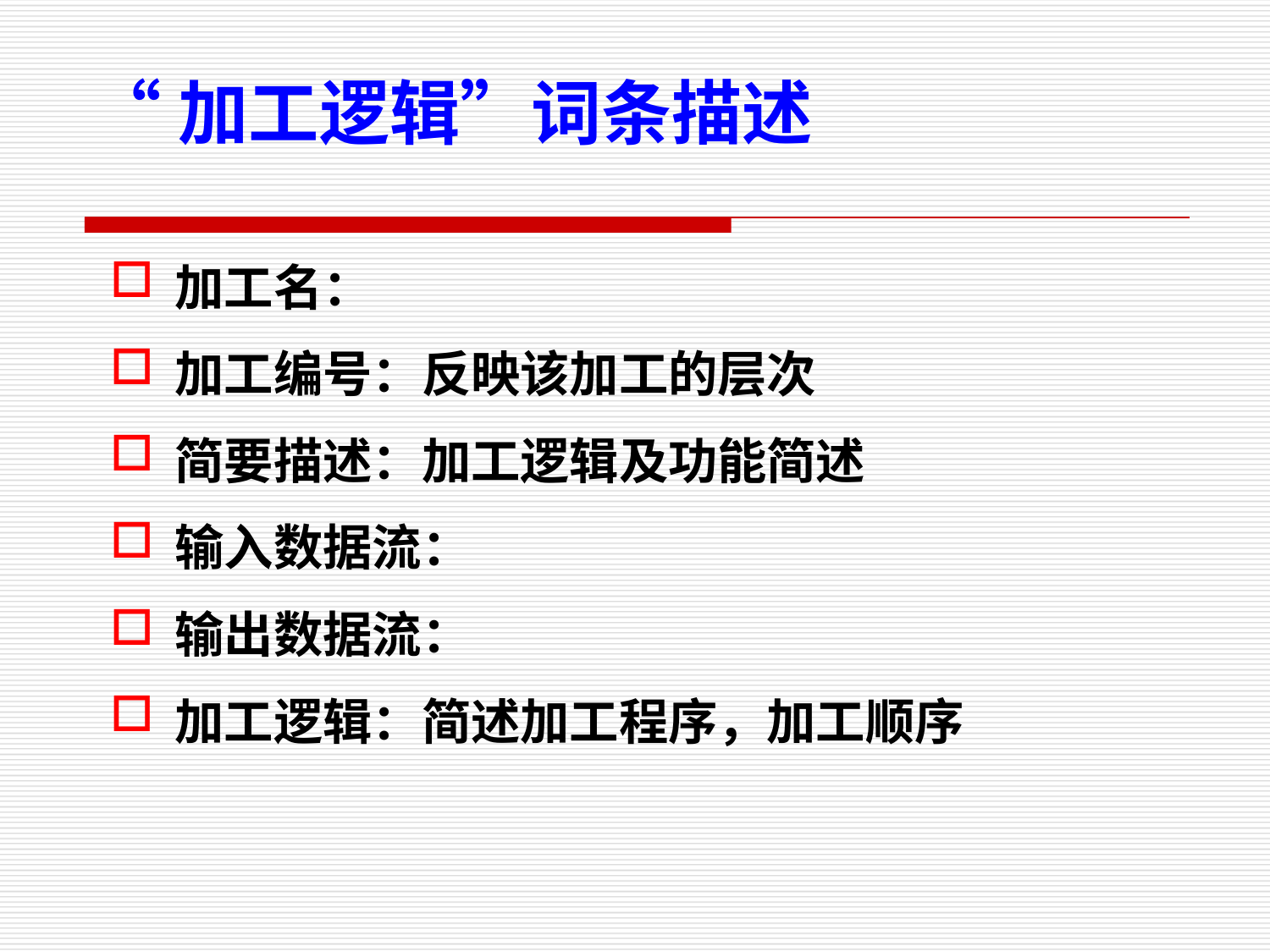

“加工逻辑”词条描述
加工名：
加工编号：反映该加工的层次
简要描述：加工逻辑及功能简述
输入数据流：
输出数据流：
加工逻辑：简述加工程序，加工顺序